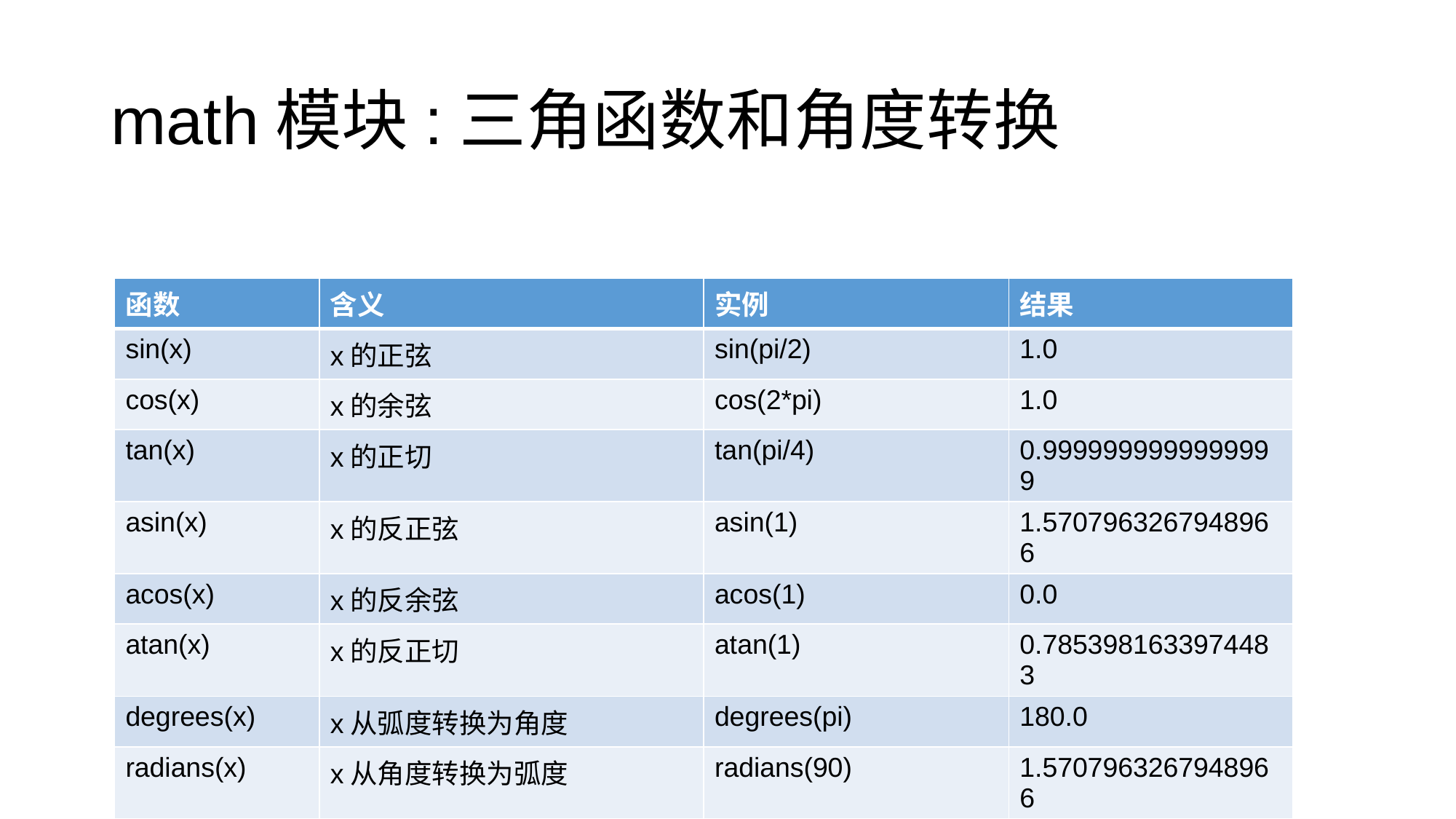

# math模块:三角函数和角度转换

| 函数 | 含义 | 实例 | 结果 |
| --- | --- | --- | --- |
| sin(x) | x的正弦 | sin(pi/2) | 1.0 |
| cos(x) | x的余弦 | cos(2\*pi) | 1.0 |
| tan(x) | x的正切 | tan(pi/4) | 0.9999999999999999 |
| asin(x) | x的反正弦 | asin(1) | 1.5707963267948966 |
| acos(x) | x的反余弦 | acos(1) | 0.0 |
| atan(x) | x的反正切 | atan(1) | 0.7853981633974483 |
| degrees(x) | x从弧度转换为角度 | degrees(pi) | 180.0 |
| radians(x) | x从角度转换为弧度 | radians(90) | 1.5707963267948966 |